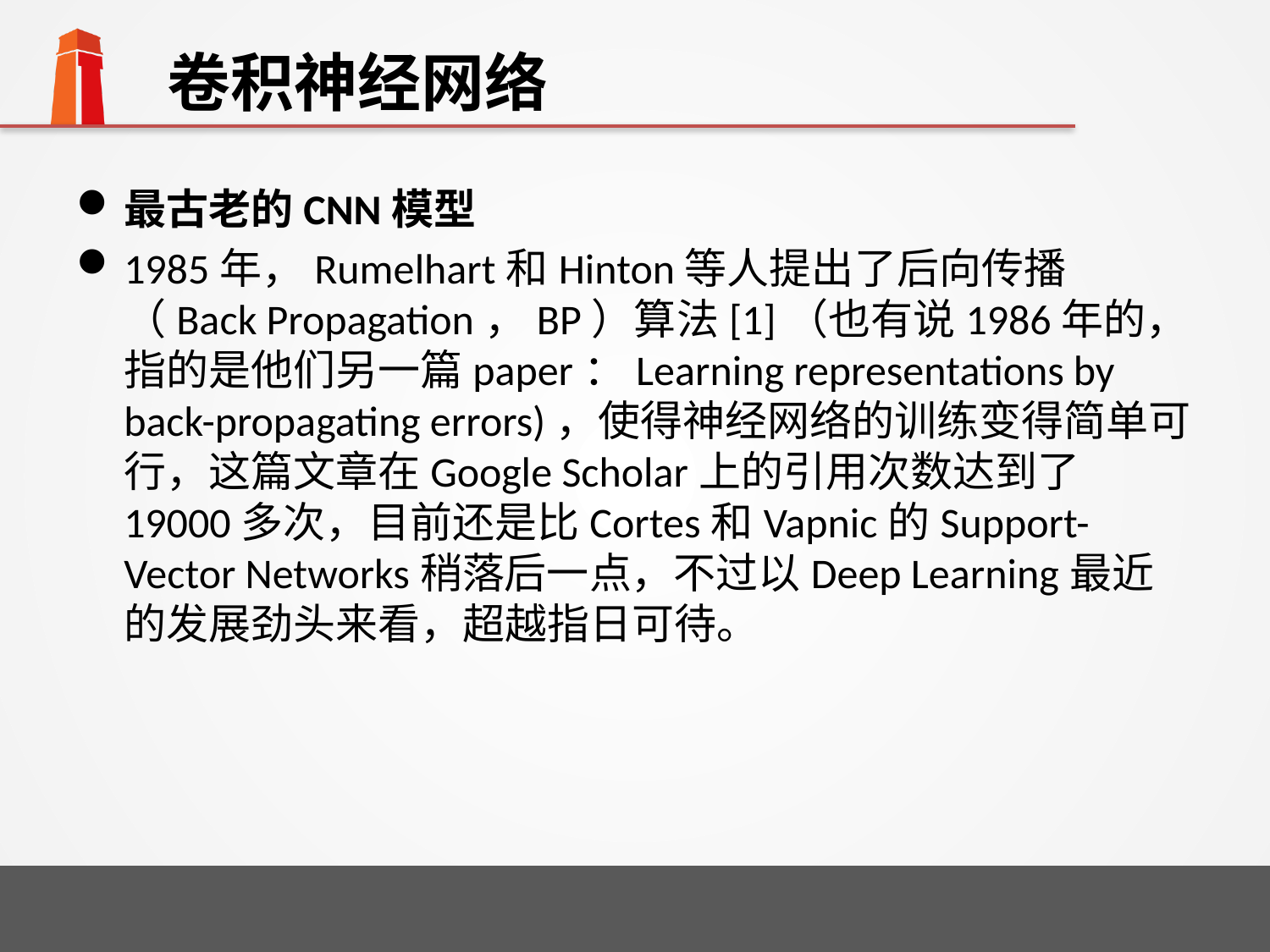

# 卷积神经网络
最古老的CNN模型
1985年，Rumelhart和Hinton等人提出了后向传播（Back Propagation，BP）算法[1]（也有说1986年的，指的是他们另一篇paper：Learning representations by back-propagating errors)，使得神经网络的训练变得简单可行，这篇文章在Google Scholar上的引用次数达到了19000多次，目前还是比Cortes和Vapnic的Support-Vector Networks稍落后一点，不过以Deep Learning最近的发展劲头来看，超越指日可待。